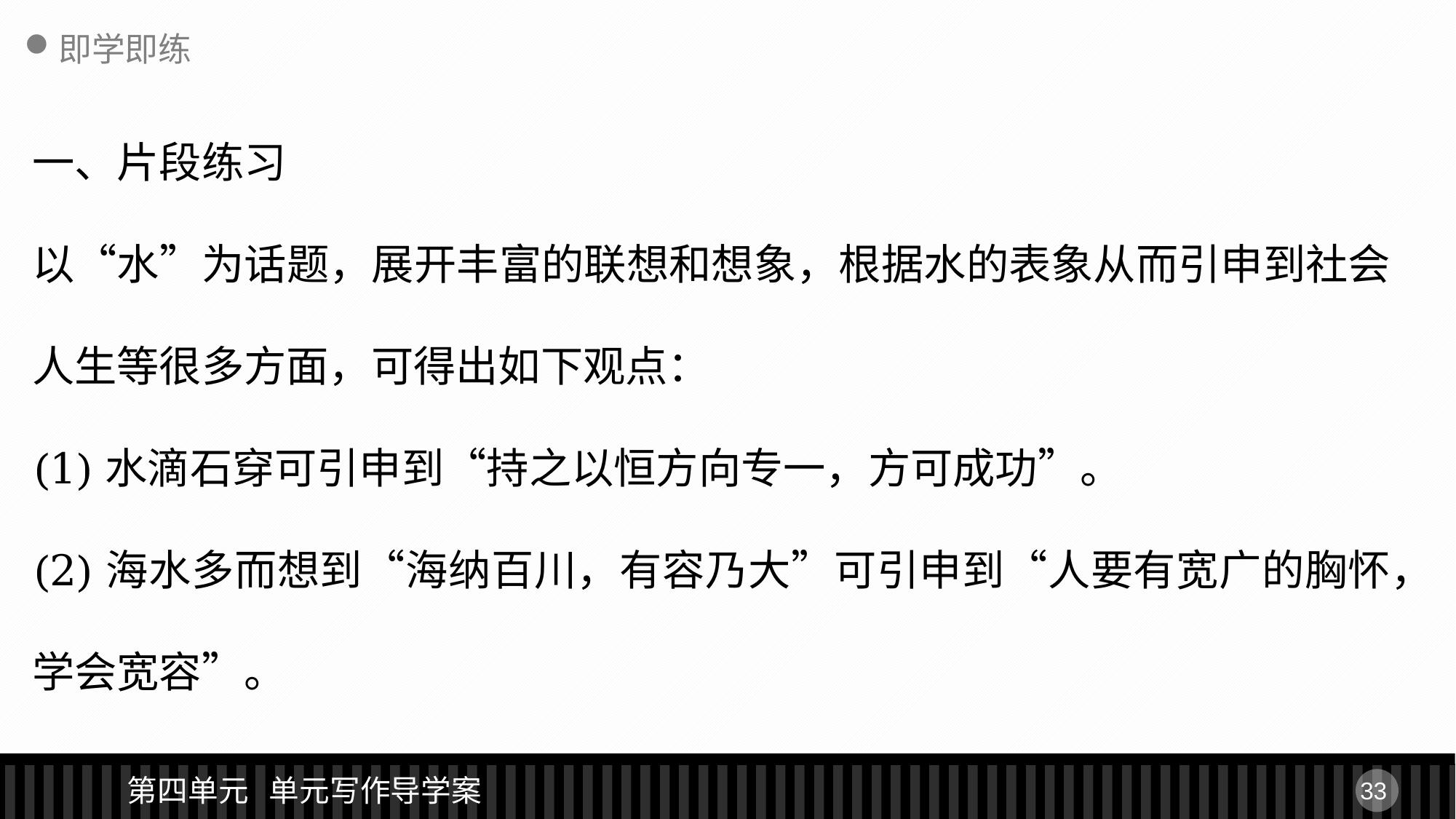

即学即练
一、片段练习
以“水”为话题，展开丰富的联想和想象，根据水的表象从而引申到社会人生等很多方面，可得出如下观点：
(1)水滴石穿可引申到“持之以恒方向专一，方可成功”。
(2)海水多而想到“海纳百川，有容乃大”可引申到“人要有宽广的胸怀，学会宽容”。